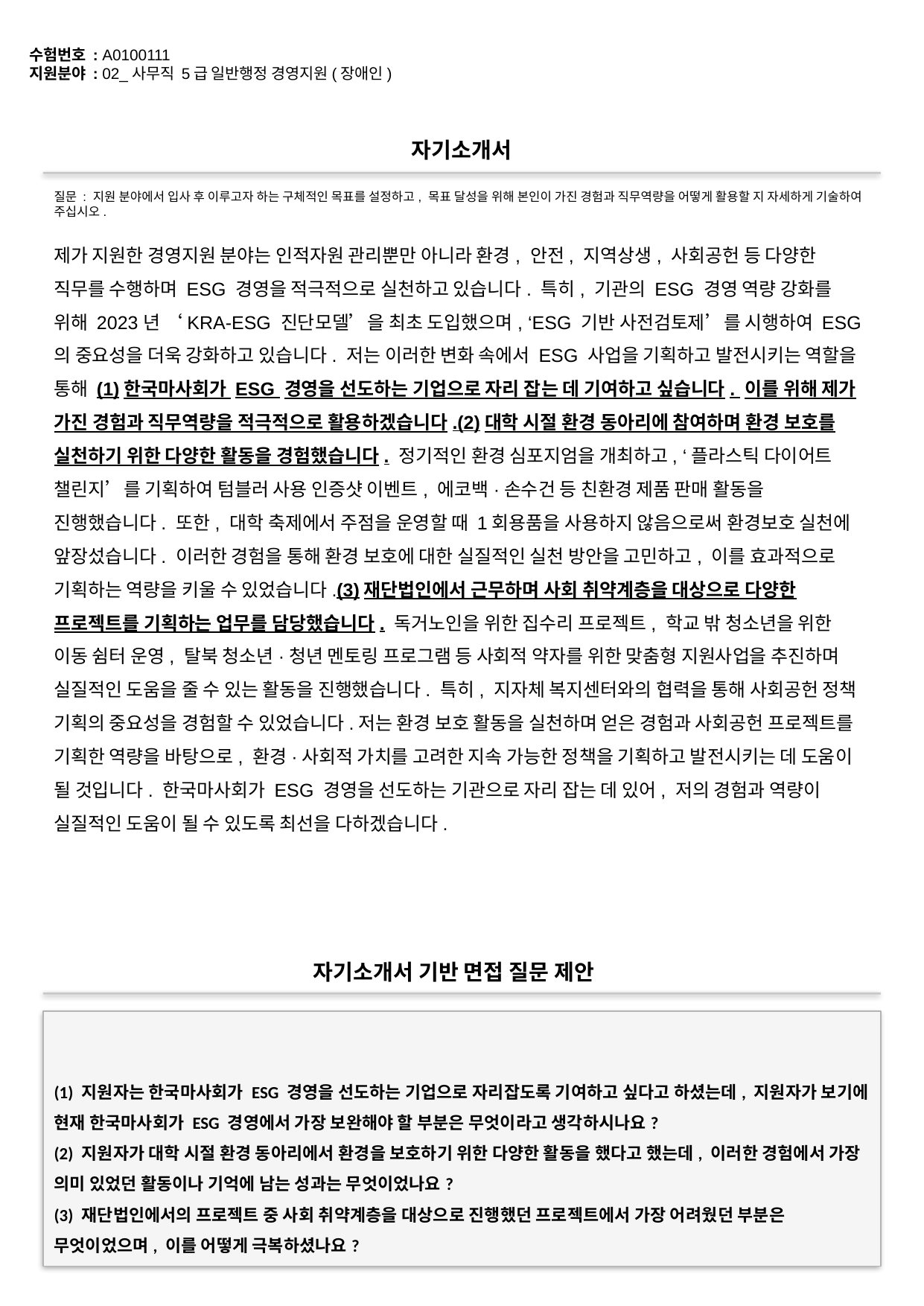

수험번호 : A0100111
지원분야 : 02_사무직 5급 일반행정 경영지원(장애인)
#

자기소개서

질문 : 지원 분야에서 입사 후 이루고자 하는 구체적인 목표를 설정하고, 목표 달성을 위해 본인이 가진 경험과 직무역량을 어떻게 활용할 지 자세하게 기술하여 주십시오.

제가 지원한 경영지원 분야는 인적자원 관리뿐만 아니라 환경, 안전, 지역상생, 사회공헌 등 다양한 직무를 수행하며 ESG 경영을 적극적으로 실천하고 있습니다. 특히, 기관의 ESG 경영 역량 강화를 위해 2023년 ‘KRA-ESG 진단모델’을 최초 도입했으며, ‘ESG 기반 사전검토제’를 시행하여 ESG의 중요성을 더욱 강화하고 있습니다. 저는 이러한 변화 속에서 ESG 사업을 기획하고 발전시키는 역할을 통해 (1)한국마사회가 ESG 경영을 선도하는 기업으로 자리 잡는 데 기여하고 싶습니다. 이를 위해 제가 가진 경험과 직무역량을 적극적으로 활용하겠습니다.(2)대학 시절 환경 동아리에 참여하며 환경 보호를 실천하기 위한 다양한 활동을 경험했습니다. 정기적인 환경 심포지엄을 개최하고, ‘플라스틱 다이어트 챌린지’를 기획하여 텀블러 사용 인증샷 이벤트, 에코백·손수건 등 친환경 제품 판매 활동을 진행했습니다. 또한, 대학 축제에서 주점을 운영할 때 1회용품을 사용하지 않음으로써 환경보호 실천에 앞장섰습니다. 이러한 경험을 통해 환경 보호에 대한 실질적인 실천 방안을 고민하고, 이를 효과적으로 기획하는 역량을 키울 수 있었습니다.(3)재단법인에서 근무하며 사회 취약계층을 대상으로 다양한 프로젝트를 기획하는 업무를 담당했습니다. 독거노인을 위한 집수리 프로젝트, 학교 밖 청소년을 위한 이동 쉼터 운영, 탈북 청소년·청년 멘토링 프로그램 등 사회적 약자를 위한 맞춤형 지원사업을 추진하며 실질적인 도움을 줄 수 있는 활동을 진행했습니다. 특히, 지자체 복지센터와의 협력을 통해 사회공헌 정책 기획의 중요성을 경험할 수 있었습니다.저는 환경 보호 활동을 실천하며 얻은 경험과 사회공헌 프로젝트를 기획한 역량을 바탕으로, 환경·사회적 가치를 고려한 지속 가능한 정책을 기획하고 발전시키는 데 도움이 될 것입니다. 한국마사회가 ESG 경영을 선도하는 기관으로 자리 잡는 데 있어, 저의 경험과 역량이 실질적인 도움이 될 수 있도록 최선을 다하겠습니다.

자기소개서 기반 면접 질문 제안

(1) 지원자는 한국마사회가 ESG 경영을 선도하는 기업으로 자리잡도록 기여하고 싶다고 하셨는데, 지원자가 보기에 현재 한국마사회가 ESG 경영에서 가장 보완해야 할 부분은 무엇이라고 생각하시나요?
(2) 지원자가 대학 시절 환경 동아리에서 환경을 보호하기 위한 다양한 활동을 했다고 했는데, 이러한 경험에서 가장 의미 있었던 활동이나 기억에 남는 성과는 무엇이었나요?
(3) 재단법인에서의 프로젝트 중 사회 취약계층을 대상으로 진행했던 프로젝트에서 가장 어려웠던 부분은 무엇이었으며, 이를 어떻게 극복하셨나요?